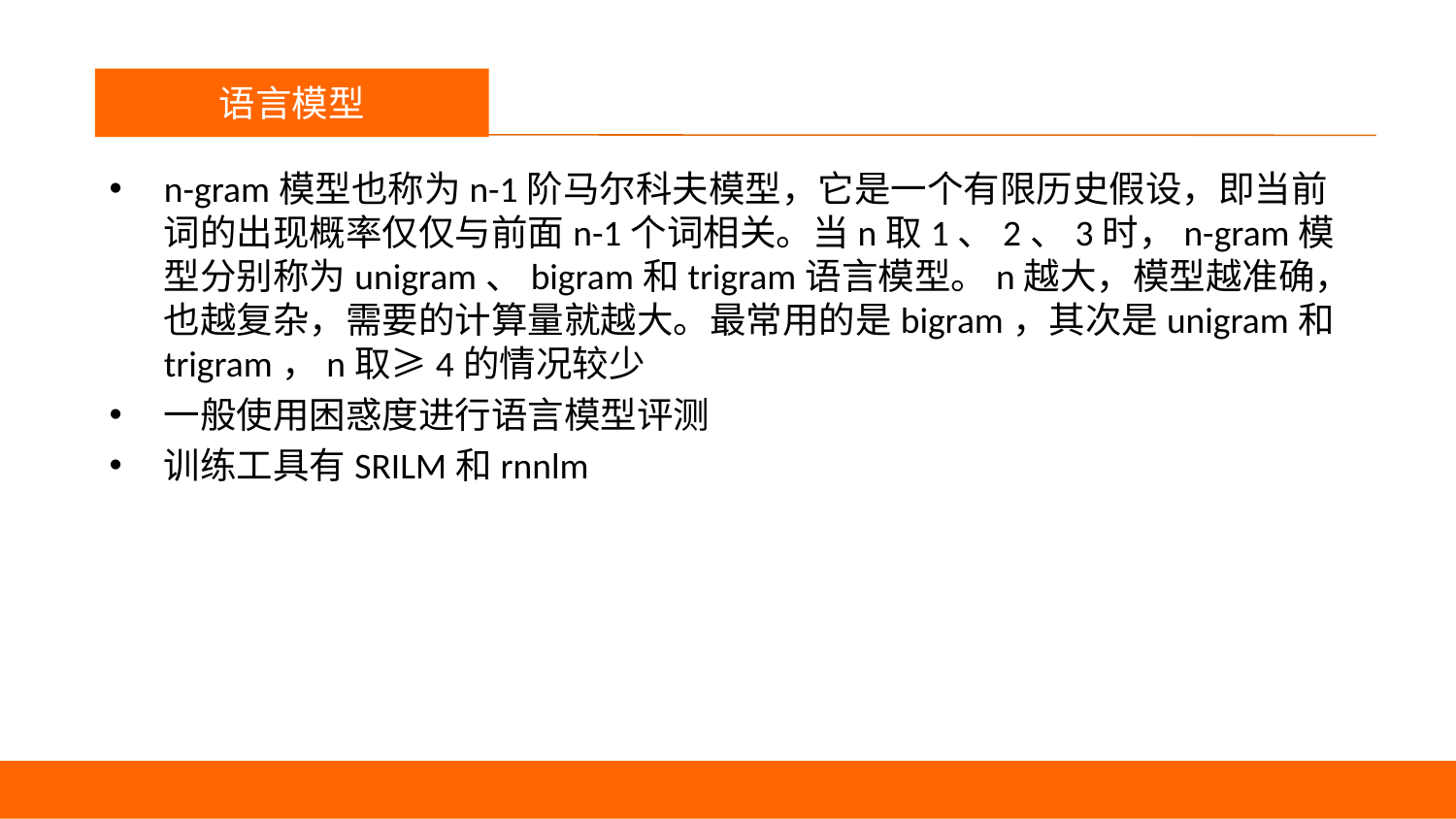

议程
语言模型

n-gram模型也称为n-1阶马尔科夫模型，它是一个有限历史假设，即当前词的出现概率仅仅与前面n-1个词相关。当n取1、2、3时，n-gram模型分别称为unigram、bigram和trigram语言模型。n越大，模型越准确，也越复杂，需要的计算量就越大。最常用的是bigram，其次是unigram和trigram，n取≥4的情况较少
一般使用困惑度进行语言模型评测
训练工具有SRILM和rnnlm